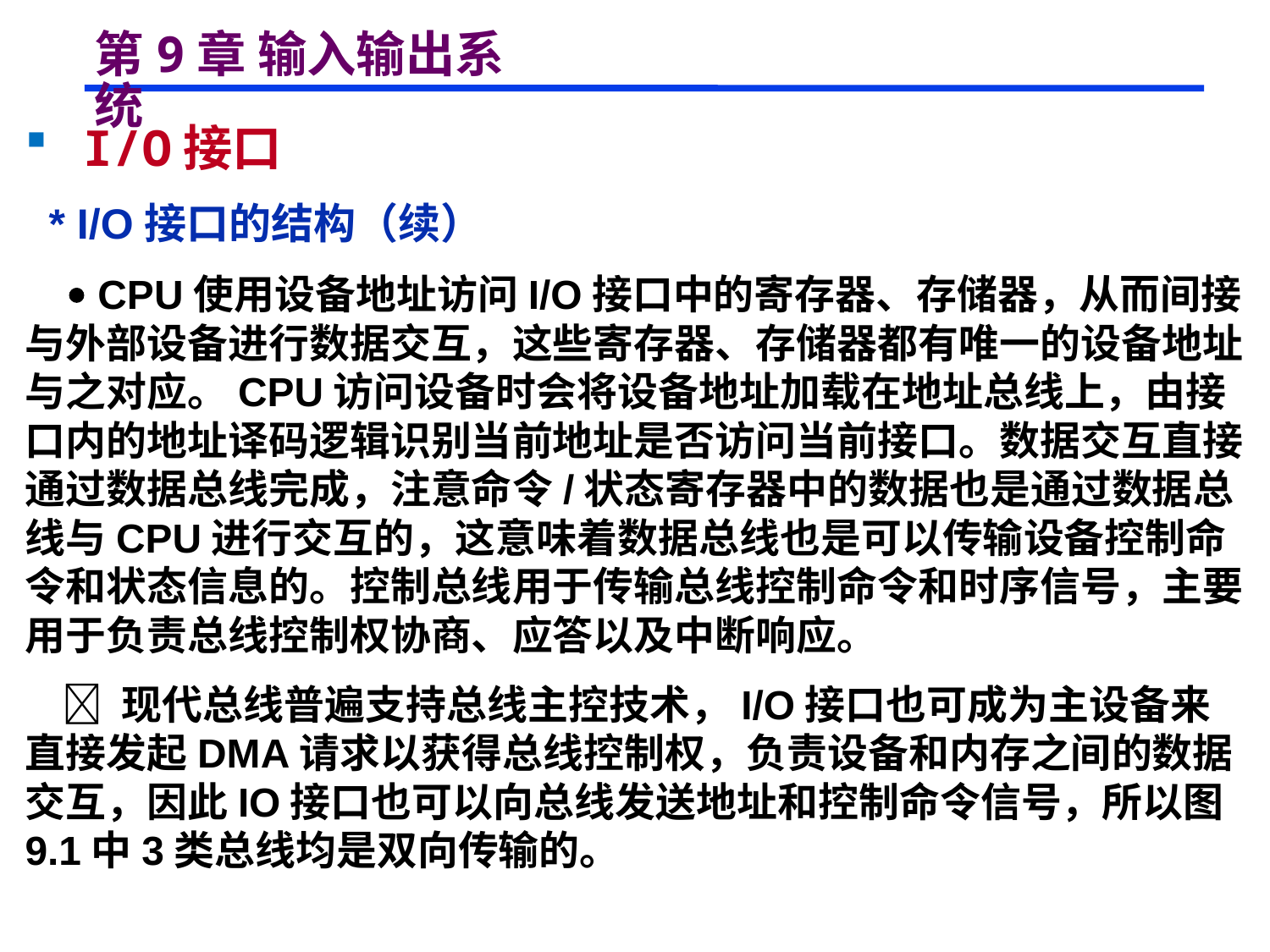

# 第9章 输入输出系统
 I/O接口
  * I/O接口的结构（续）
    • CPU使用设备地址访问I/O接口中的寄存器、存储器，从而间接与外部设备进行数据交互，这些寄存器、存储器都有唯一的设备地址与之对应。CPU访问设备时会将设备地址加载在地址总线上，由接口内的地址译码逻辑识别当前地址是否访问当前接口。数据交互直接通过数据总线完成，注意命令/状态寄存器中的数据也是通过数据总线与CPU进行交互的，这意味着数据总线也是可以传输设备控制命令和状态信息的。控制总线用于传输总线控制命令和时序信号，主要用于负责总线控制权协商、应答以及中断响应。
    • 现代总线普遍支持总线主控技术，I/O接口也可成为主设备来直接发起DMA请求以获得总线控制权，负责设备和内存之间的数据交互，因此IO接口也可以向总线发送地址和控制命令信号，所以图9.1中3类总线均是双向传输的。